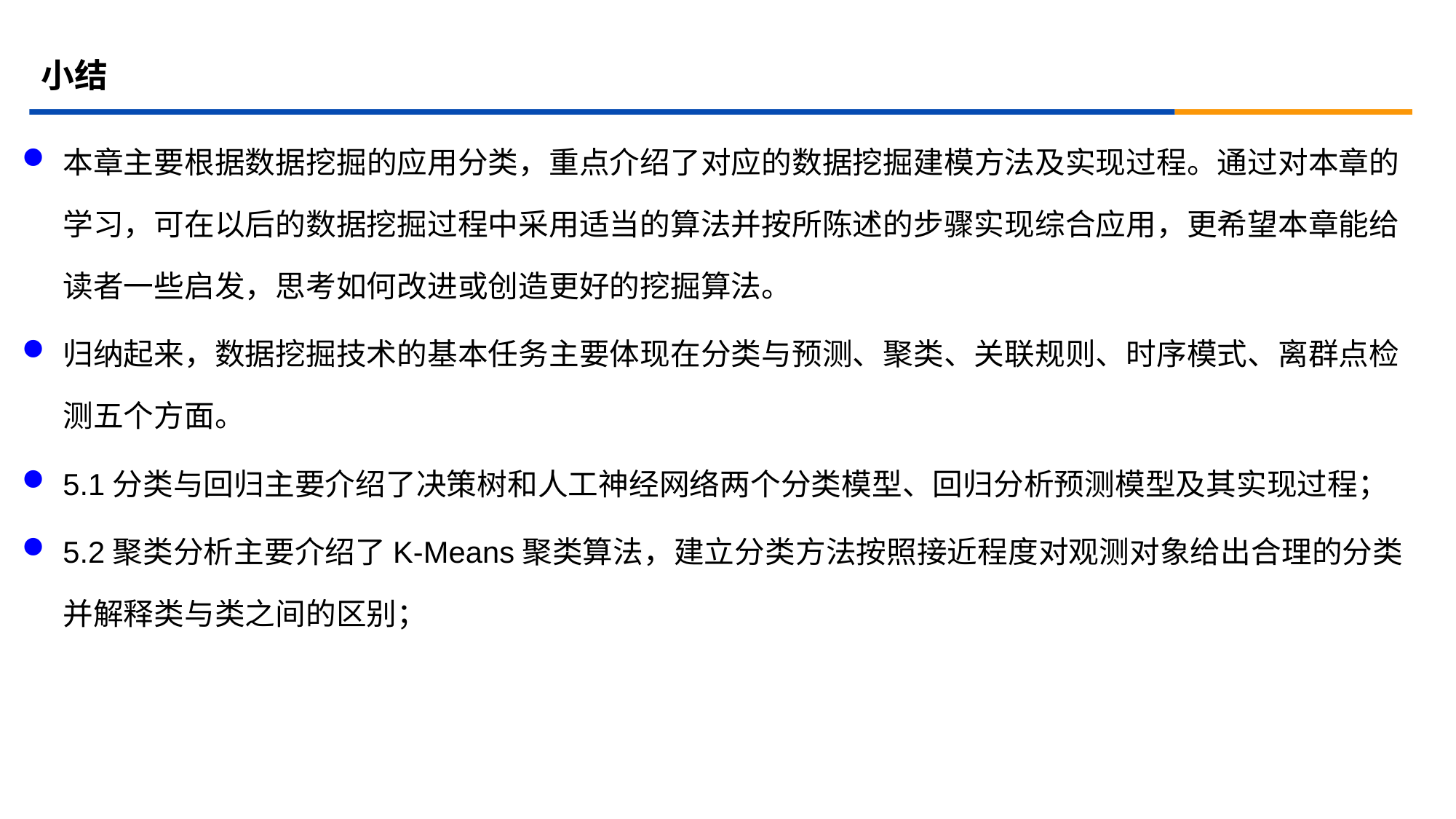

# 小结
本章主要根据数据挖掘的应用分类，重点介绍了对应的数据挖掘建模方法及实现过程。通过对本章的学习，可在以后的数据挖掘过程中采用适当的算法并按所陈述的步骤实现综合应用，更希望本章能给读者一些启发，思考如何改进或创造更好的挖掘算法。
归纳起来，数据挖掘技术的基本任务主要体现在分类与预测、聚类、关联规则、时序模式、离群点检测五个方面。
5.1分类与回归主要介绍了决策树和人工神经网络两个分类模型、回归分析预测模型及其实现过程；
5.2聚类分析主要介绍了K-Means聚类算法，建立分类方法按照接近程度对观测对象给出合理的分类并解释类与类之间的区别；